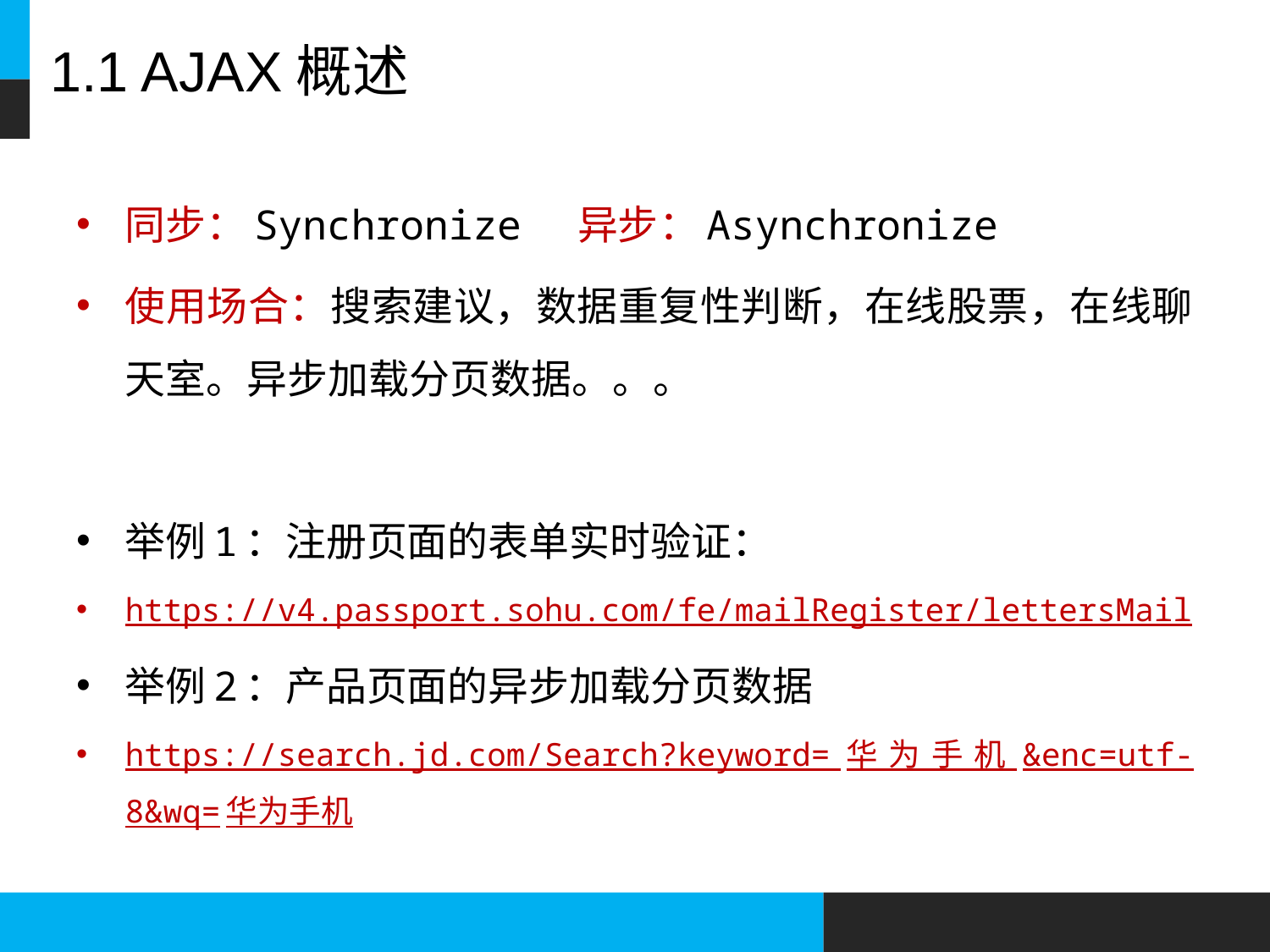

# 1.1 AJAX概述
同步：Synchronize  异步：Asynchronize
使用场合：搜索建议，数据重复性判断，在线股票，在线聊天室。异步加载分页数据。。。

举例1：注册页面的表单实时验证：
https://v4.passport.sohu.com/fe/mailRegister/lettersMail
举例2：产品页面的异步加载分页数据
https://search.jd.com/Search?keyword=华为手机&enc=utf-8&wq=华为手机